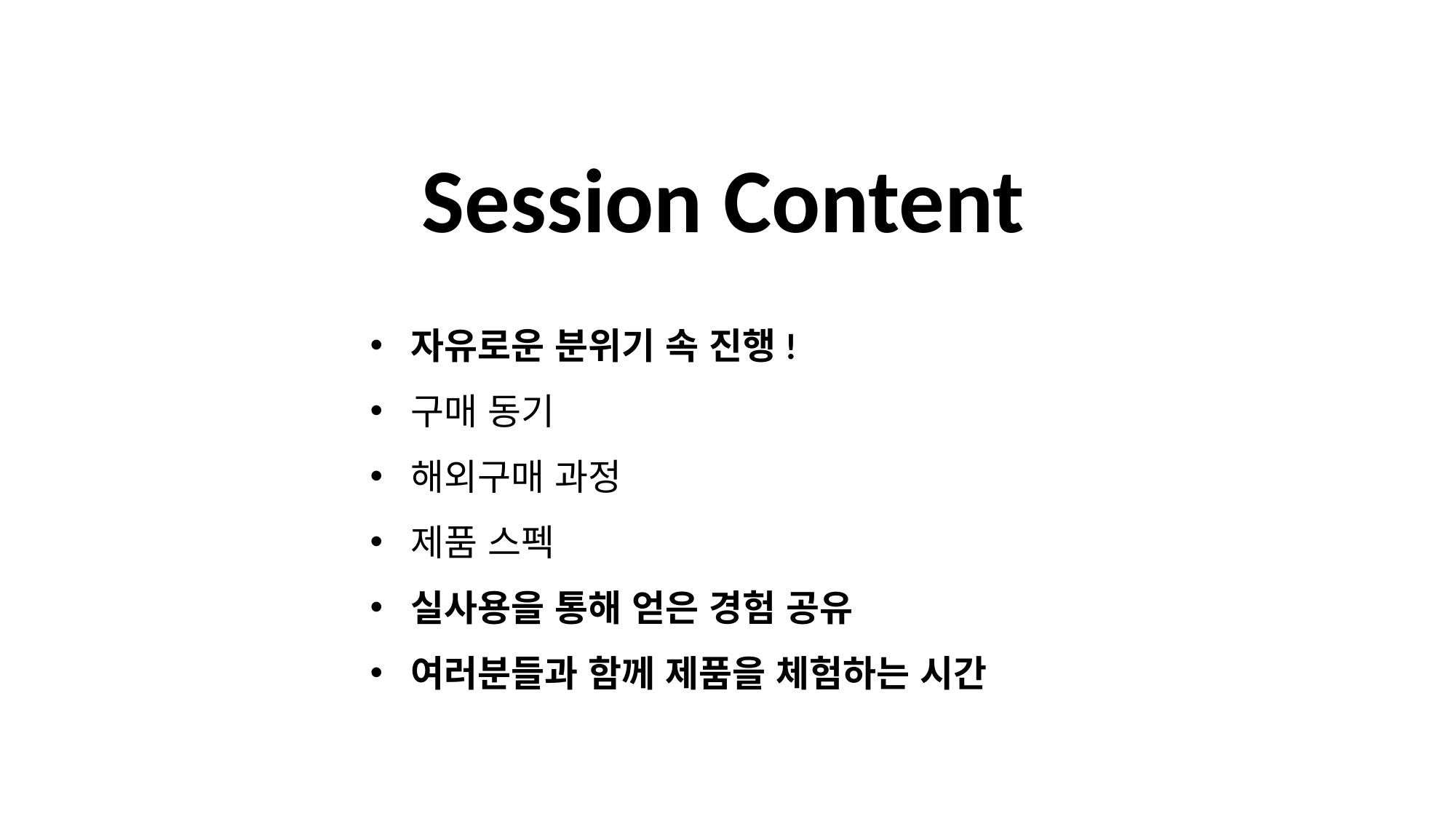

Session Content
자유로운 분위기 속 진행!
구매 동기
해외구매 과정
제품 스펙
실사용을 통해 얻은 경험 공유
여러분들과 함께 제품을 체험하는 시간